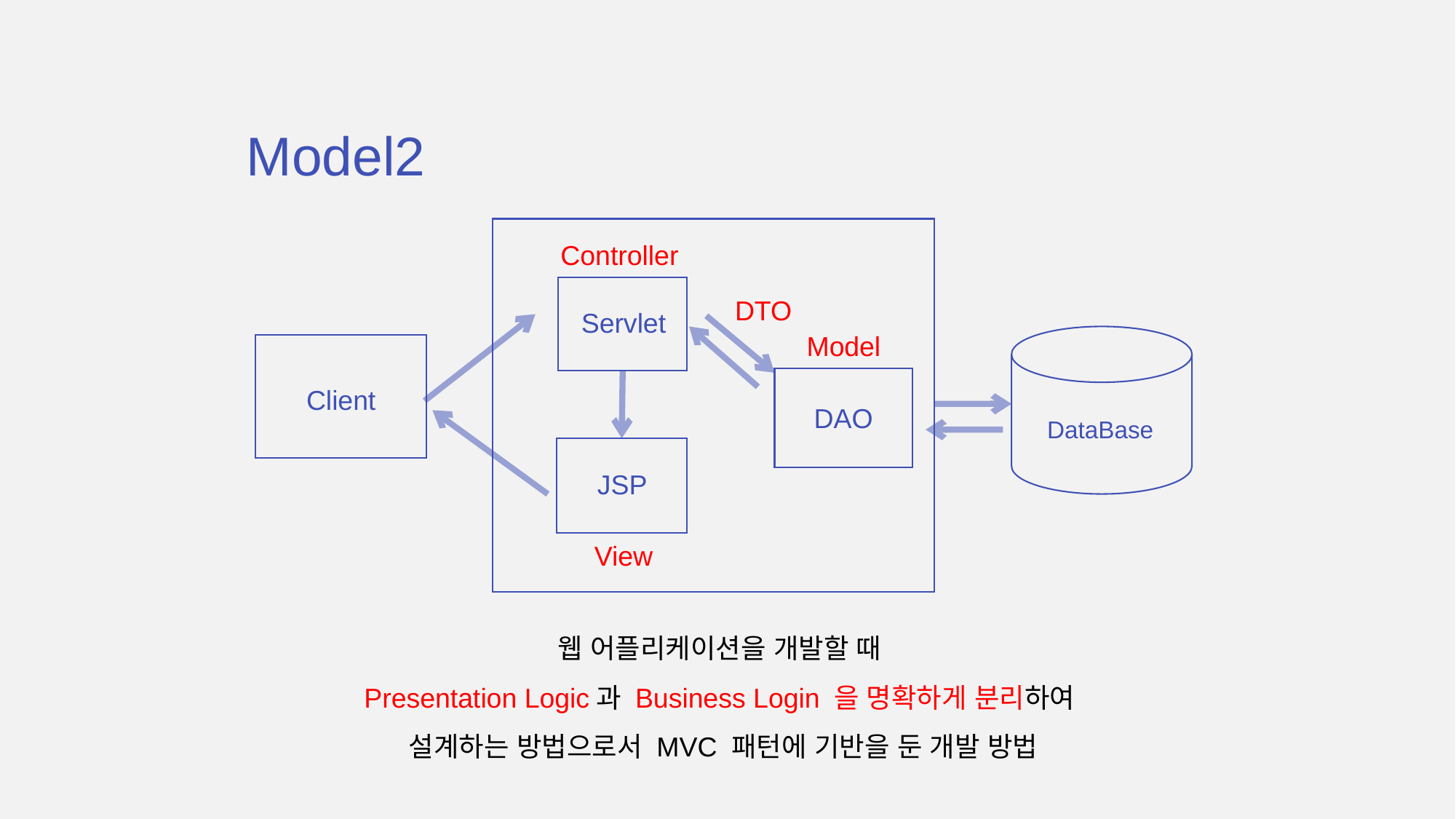

Model2

Controller

DTO
Servlet
Model

Client
DAO
DataBase

JSP
View
웹 어플리케이션을 개발할 때
Presentation Logic과 Business Login 을 명확하게 분리하여
설계하는 방법으로서 MVC 패턴에 기반을 둔 개발 방법